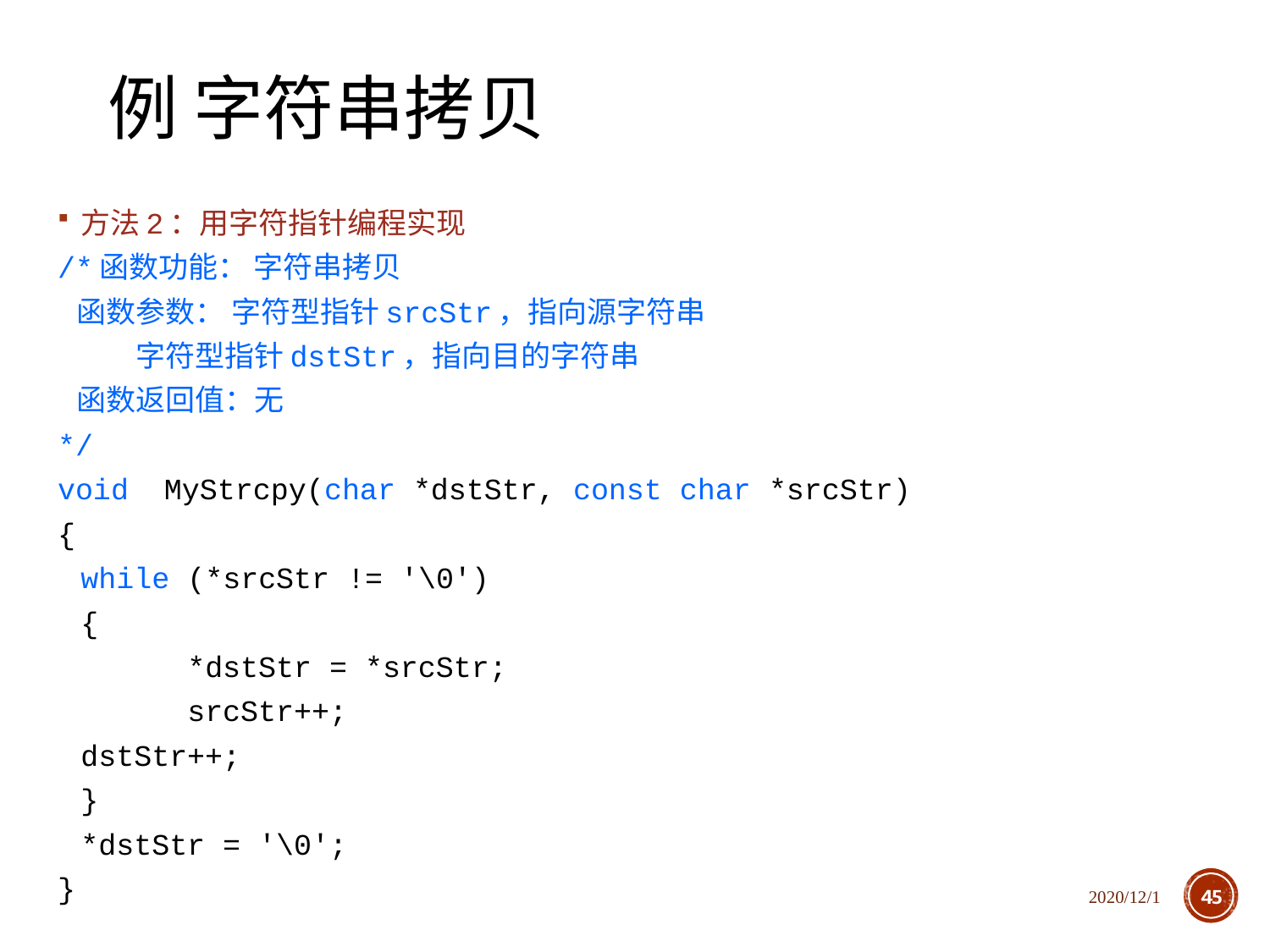

# 例 字符串拷贝
方法2：用字符指针编程实现
/*函数功能： 字符串拷贝
  函数参数： 字符型指针srcStr，指向源字符串
           字符型指针dstStr，指向目的字符串
  函数返回值：无
*/
void  MyStrcpy(char *dstStr, const char *srcStr)
{
	while (*srcStr != '\0')
	{
    	*dstStr = *srcStr;
    	srcStr++;
		dstStr++;
	}
	*dstStr = '\0';
}
2020/12/1
45